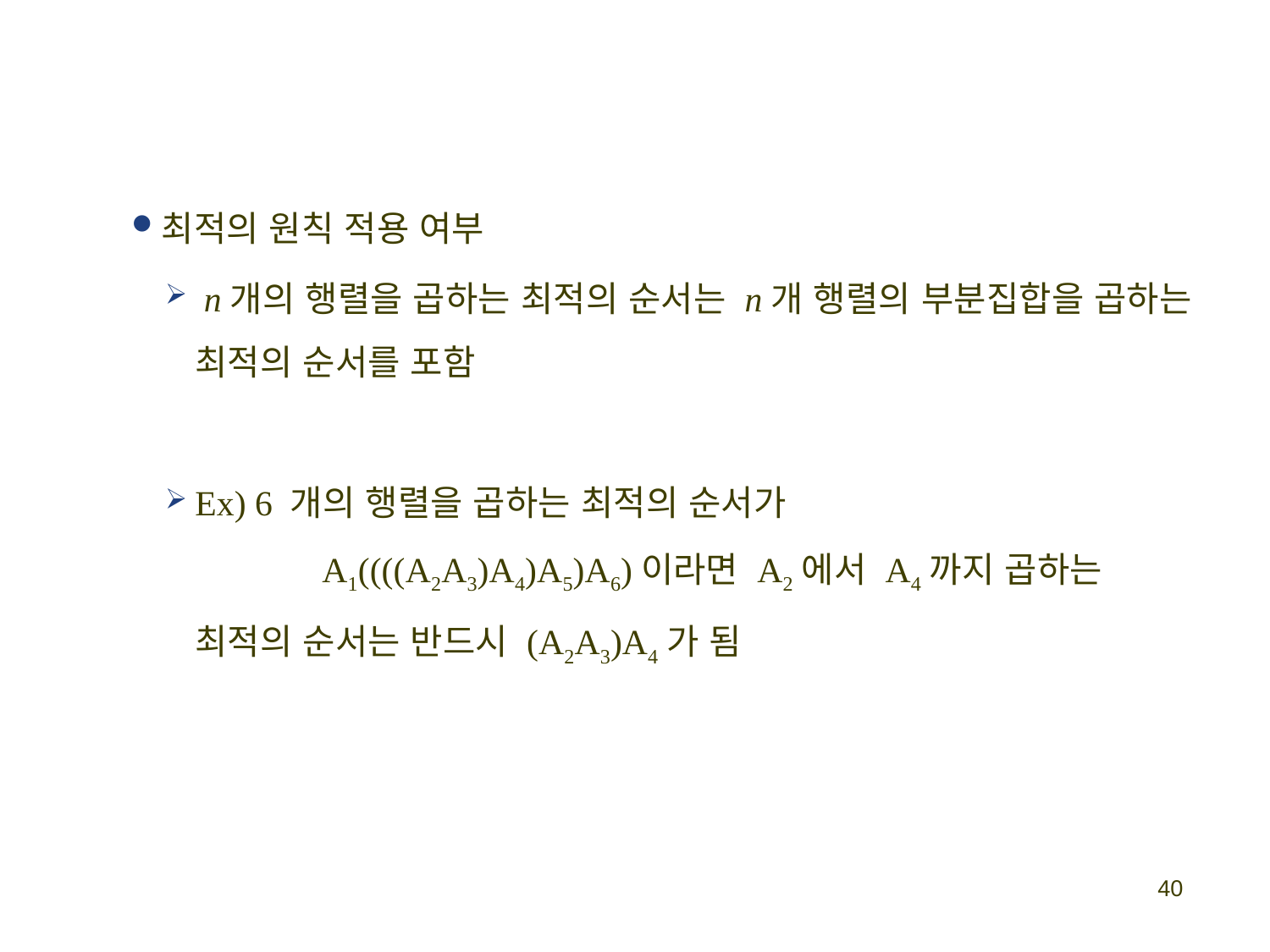

최적의 원칙 적용 여부
 n개의 행렬을 곱하는 최적의 순서는 n개 행렬의 부분집합을 곱하는 최적의 순서를 포함

Ex) 6 개의 행렬을 곱하는 최적의 순서가
	A1((((A2A3)A4)A5)A6)이라면 A2에서 A4까지 곱하는 최적의 순서는 반드시 (A2A3)A4가 됨
40